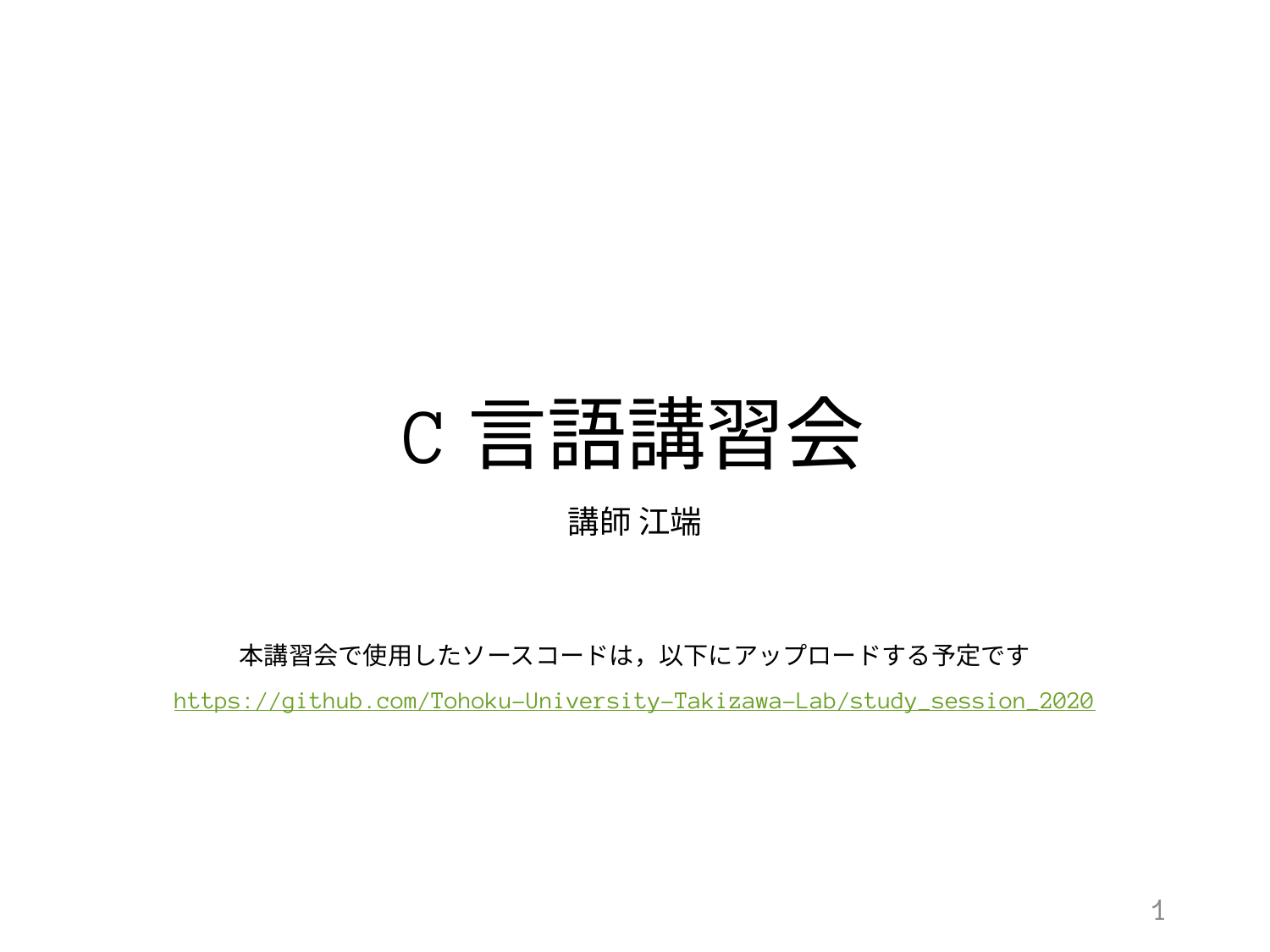

# C言語講習会
講師 江端

本講習会で使用したソースコードは，以下にアップロードする予定です
https://github.com/Tohoku-University-Takizawa-Lab/study_session_2020
1